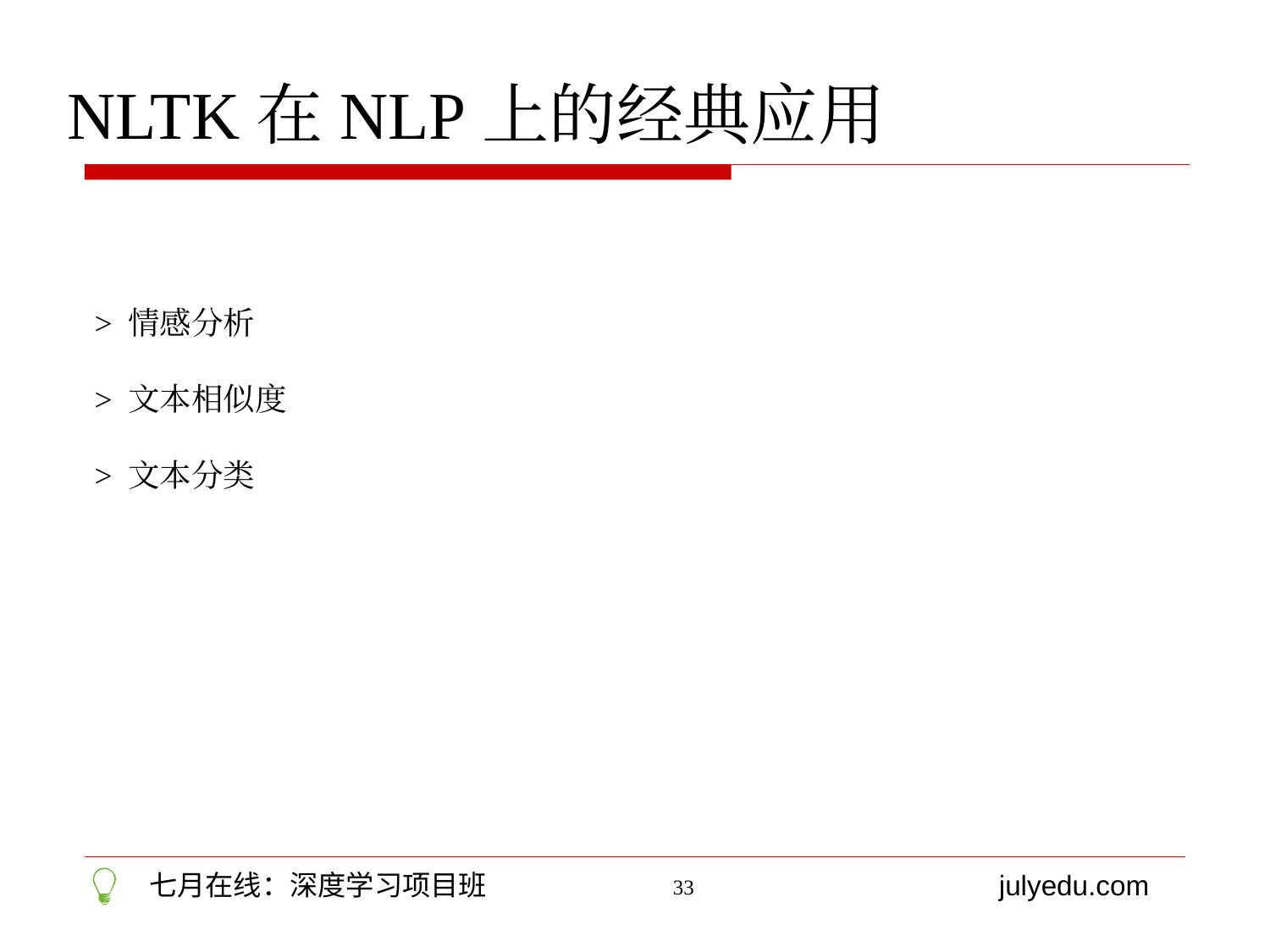

NLTK在NLP上的经典应用
> 情感分析

> 文本相似度

> 文本分类
33